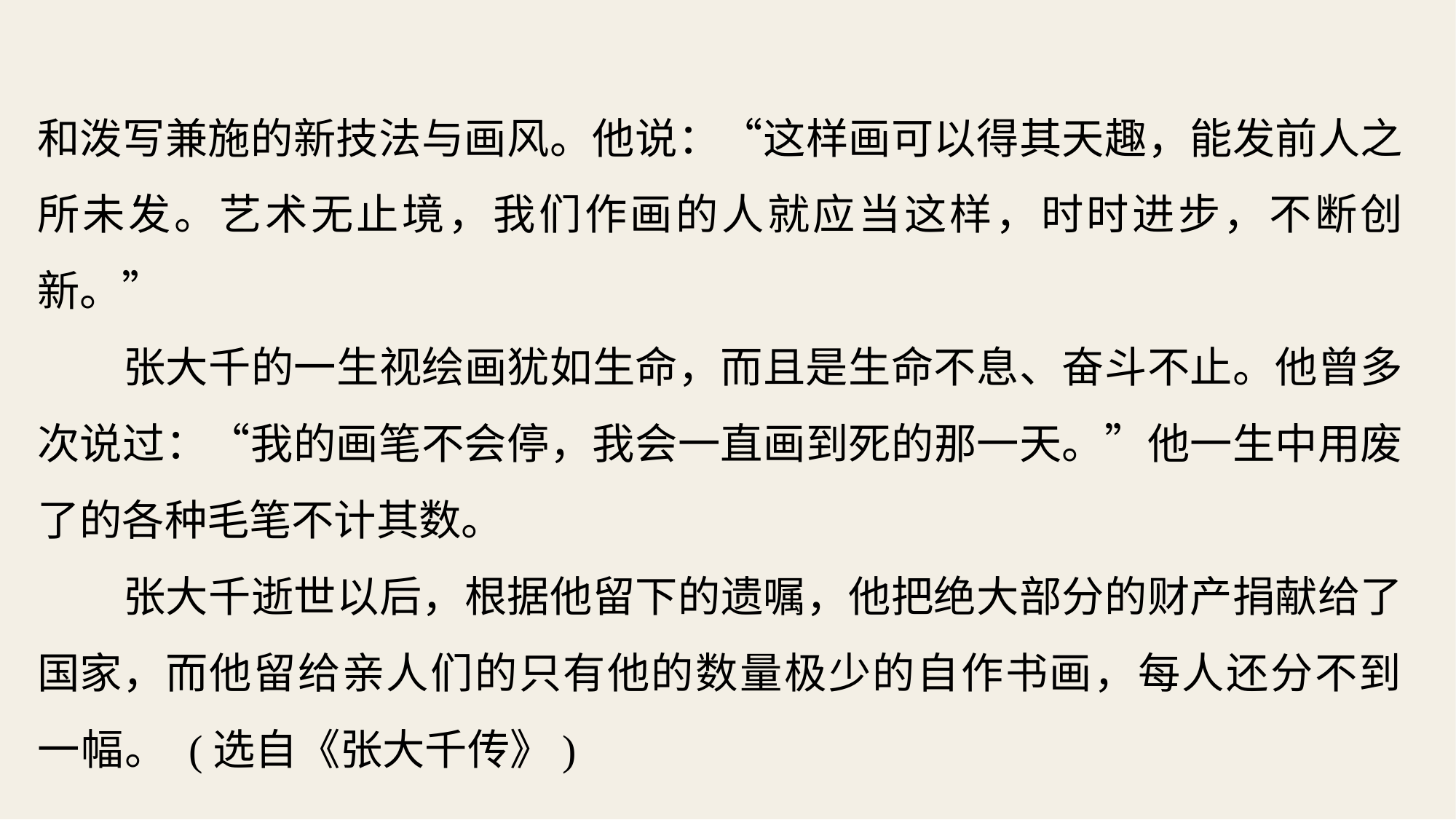

和泼写兼施的新技法与画风。他说：“这样画可以得其天趣，能发前人之所未发。艺术无止境，我们作画的人就应当这样，时时进步，不断创新。”
张大千的一生视绘画犹如生命，而且是生命不息、奋斗不止。他曾多次说过：“我的画笔不会停，我会一直画到死的那一天。”他一生中用废了的各种毛笔不计其数。
张大千逝世以后，根据他留下的遗嘱，他把绝大部分的财产捐献给了国家，而他留给亲人们的只有他的数量极少的自作书画，每人还分不到一幅。 (选自《张大千传》)